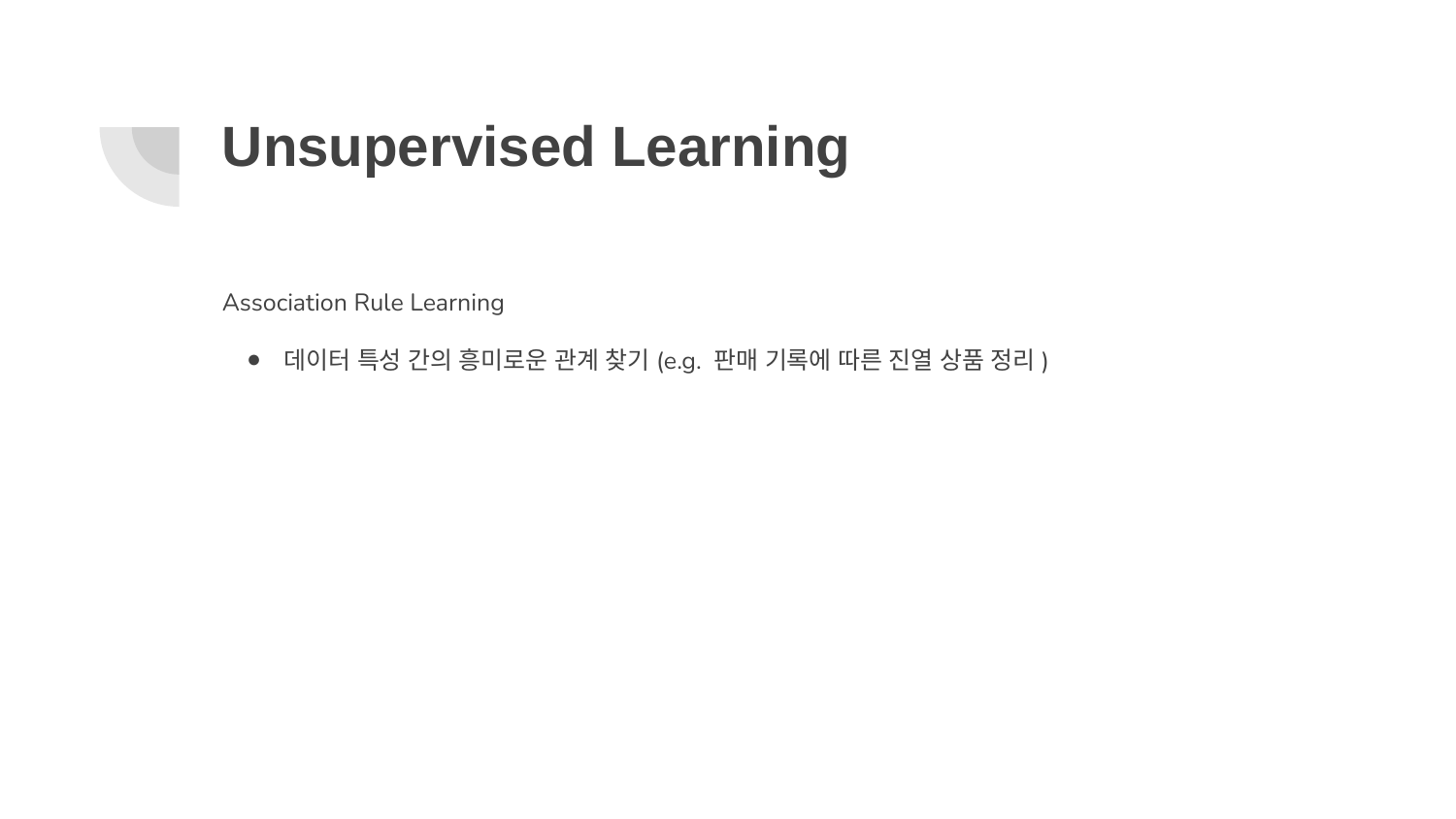

# Unsupervised Learning
Association Rule Learning
데이터 특성 간의 흥미로운 관계 찾기(e.g. 판매 기록에 따른 진열 상품 정리)